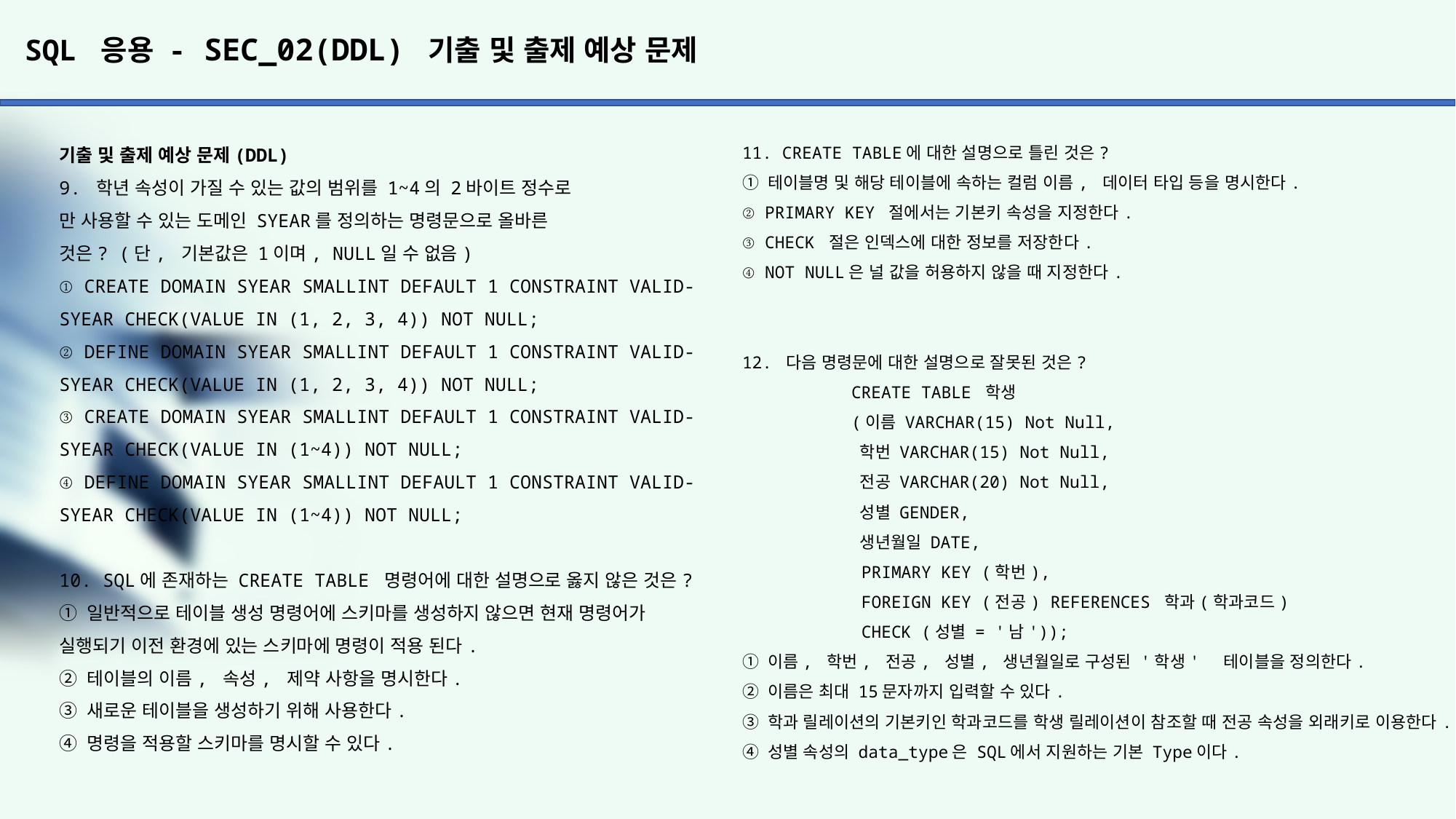

# SQL 응용 - SEC_02(DDL) 기출 및 출제 예상 문제
11. CREATE TABLE에 대한 설명으로 틀린 것은?
① 테이블명 및 해당 테이블에 속하는 컬럼 이름, 데이터 타입 등을 명시한다.
② PRIMARY KEY 절에서는 기본키 속성을 지정한다.
③ CHECK 절은 인덱스에 대한 정보를 저장한다.
④ NOT NULL은 널 값을 허용하지 않을 때 지정한다.

12. 다음 명령문에 대한 설명으로 잘못된 것은?
	CREATE TABLE 학생
	(이름 VARCHAR(15) Not Null,
	 학번 VARCHAR(15) Not Null,
	 전공 VARCHAR(20) Not Null,
	 성별 GENDER,
	 생년월일 DATE,
	 PRIMARY KEY (학번),
	 FOREIGN KEY (전공) REFERENCES 학과(학과코드)
	 CHECK (성별 = '남'));
① 이름, 학번, 전공, 성별, 생년월일로 구성된 '학생'  테이블을 정의한다.
② 이름은 최대 15문자까지 입력할 수 있다.
③ 학과 릴레이션의 기본키인 학과코드를 학생 릴레이션이 참조할 때 전공 속성을 외래키로 이용한다.
④ 성별 속성의 data_type은 SQL에서 지원하는 기본 Type이다.
기출 및 출제 예상 문제(DDL)
9. 학년 속성이 가질 수 있는 값의 범위를 1~4의 2바이트 정수로
만 사용할 수 있는 도메인 SYEAR를 정의하는 명령문으로 올바른
것은? (단, 기본값은 1이며, NULL일 수 없음)
① CREATE DOMAIN SYEAR SMALLINT DEFAULT 1 CONSTRAINT VALID-SYEAR CHECK(VALUE IN (1, 2, 3, 4)) NOT NULL;
② DEFINE DOMAIN SYEAR SMALLINT DEFAULT 1 CONSTRAINT VALID-SYEAR CHECK(VALUE IN (1, 2, 3, 4)) NOT NULL;
③ CREATE DOMAIN SYEAR SMALLINT DEFAULT 1 CONSTRAINT VALID-SYEAR CHECK(VALUE IN (1~4)) NOT NULL;
④ DEFINE DOMAIN SYEAR SMALLINT DEFAULT 1 CONSTRAINT VALID-SYEAR CHECK(VALUE IN (1~4)) NOT NULL;

10. SQL에 존재하는 CREATE TABLE 명령어에 대한 설명으로 옳지 않은 것은?
① 일반적으로 테이블 생성 명령어에 스키마를 생성하지 않으면 현재 명령어가 실행되기 이전 환경에 있는 스키마에 명령이 적용 된다.
② 테이블의 이름, 속성, 제약 사항을 명시한다.
③ 새로운 테이블을 생성하기 위해 사용한다.
④ 명령을 적용할 스키마를 명시할 수 있다.